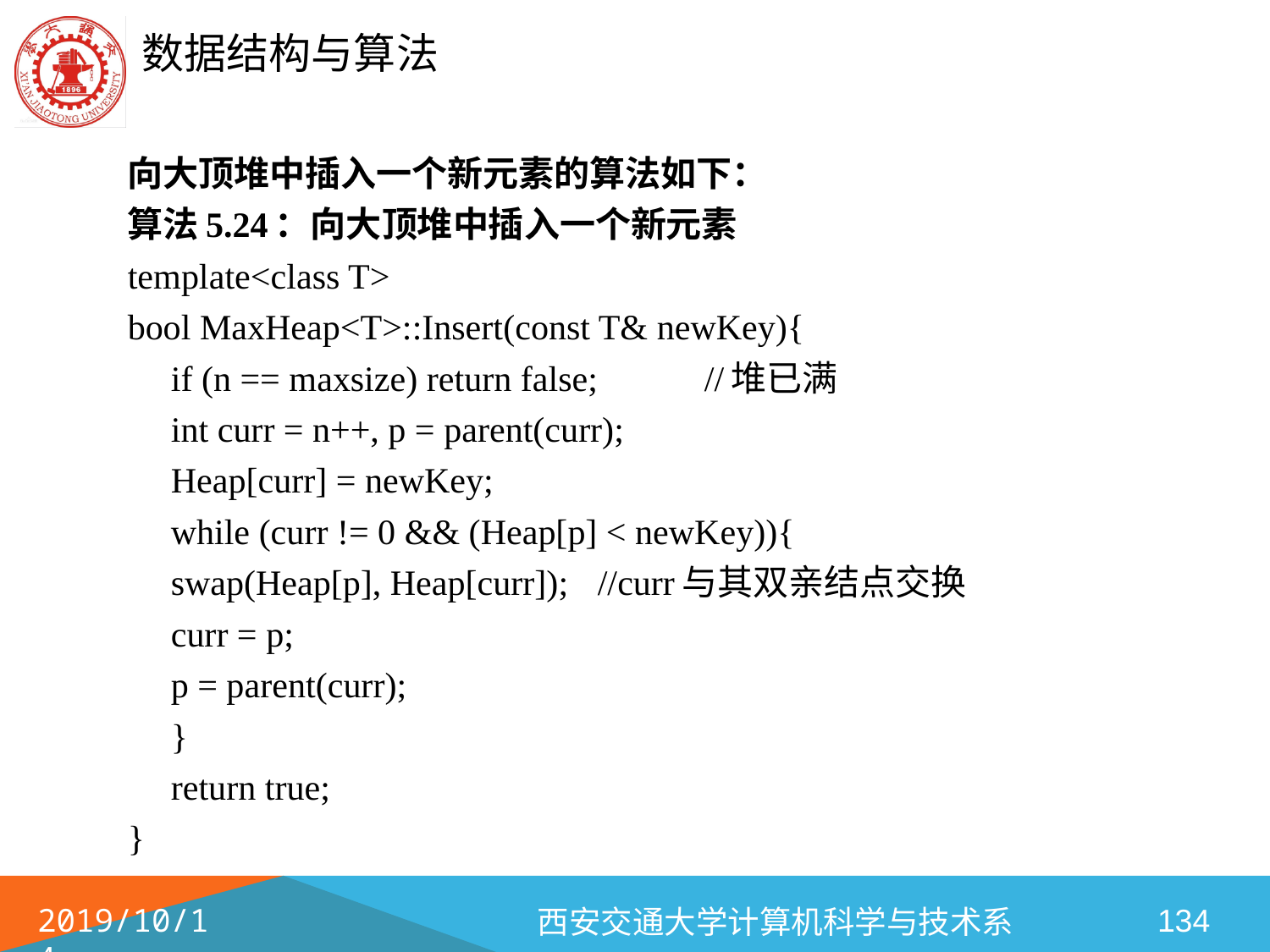

向大顶堆中插入一个新元素的算法如下：
算法5.24：向大顶堆中插入一个新元素
template<class T>
bool MaxHeap<T>::Insert(const T& newKey){
	if (n == maxsize) return false;	//堆已满
	int curr = n++, p = parent(curr);
	Heap[curr] = newKey;
	while (curr != 0 && (Heap[p] < newKey)){
		swap(Heap[p], Heap[curr]);  	//curr与其双亲结点交换
		curr = p;
		p = parent(curr);
	}
	return true;
}